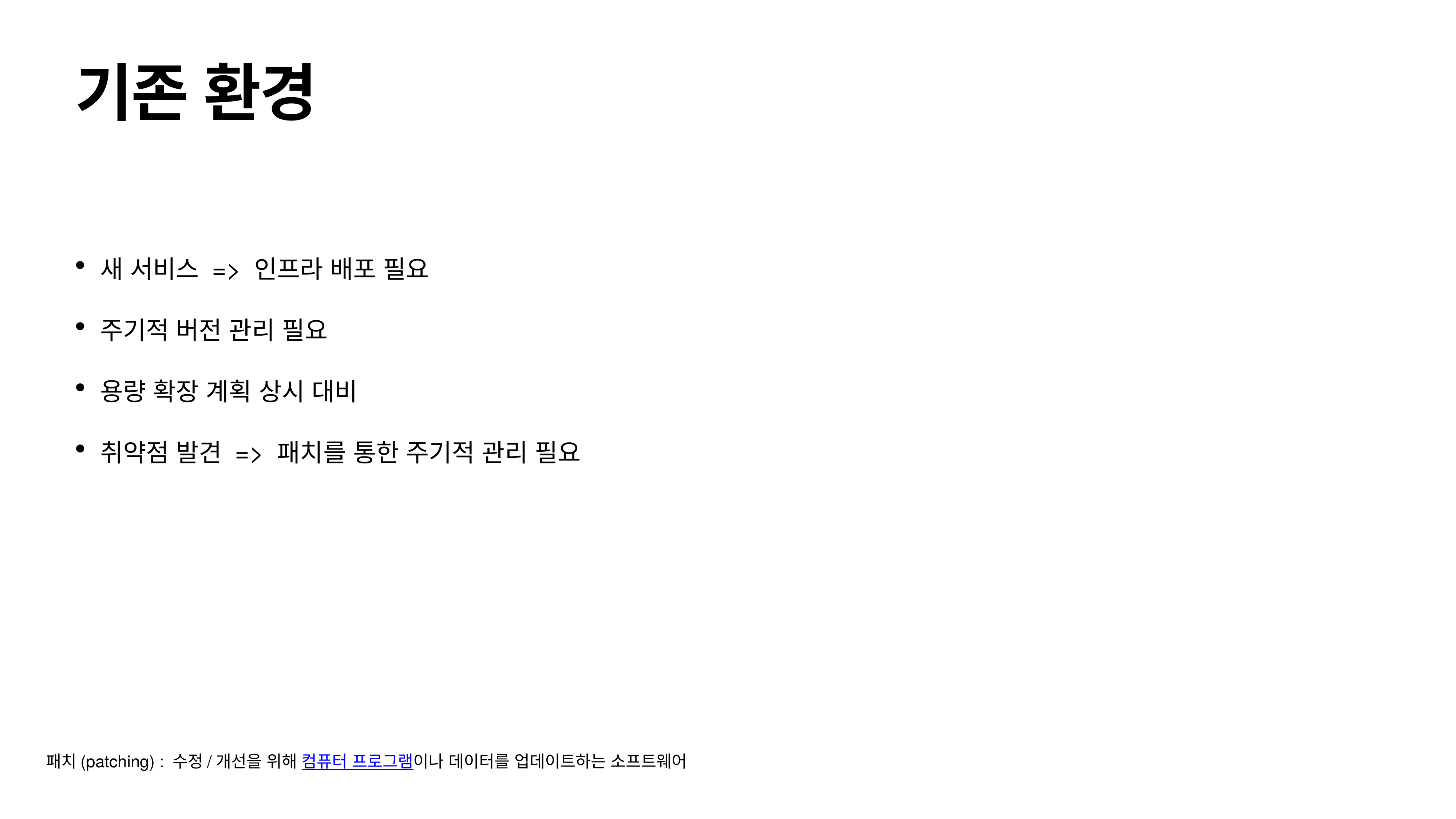

# 기존 환경

새 서비스 => 인프라 배포 필요
주기적 버전 관리 필요
용량 확장 계획 상시 대비
취약점 발견 => 패치를 통한 주기적 관리 필요
패치(patching) : 수정/개선을 위해 컴퓨터 프로그램이나 데이터를 업데이트하는 소프트웨어